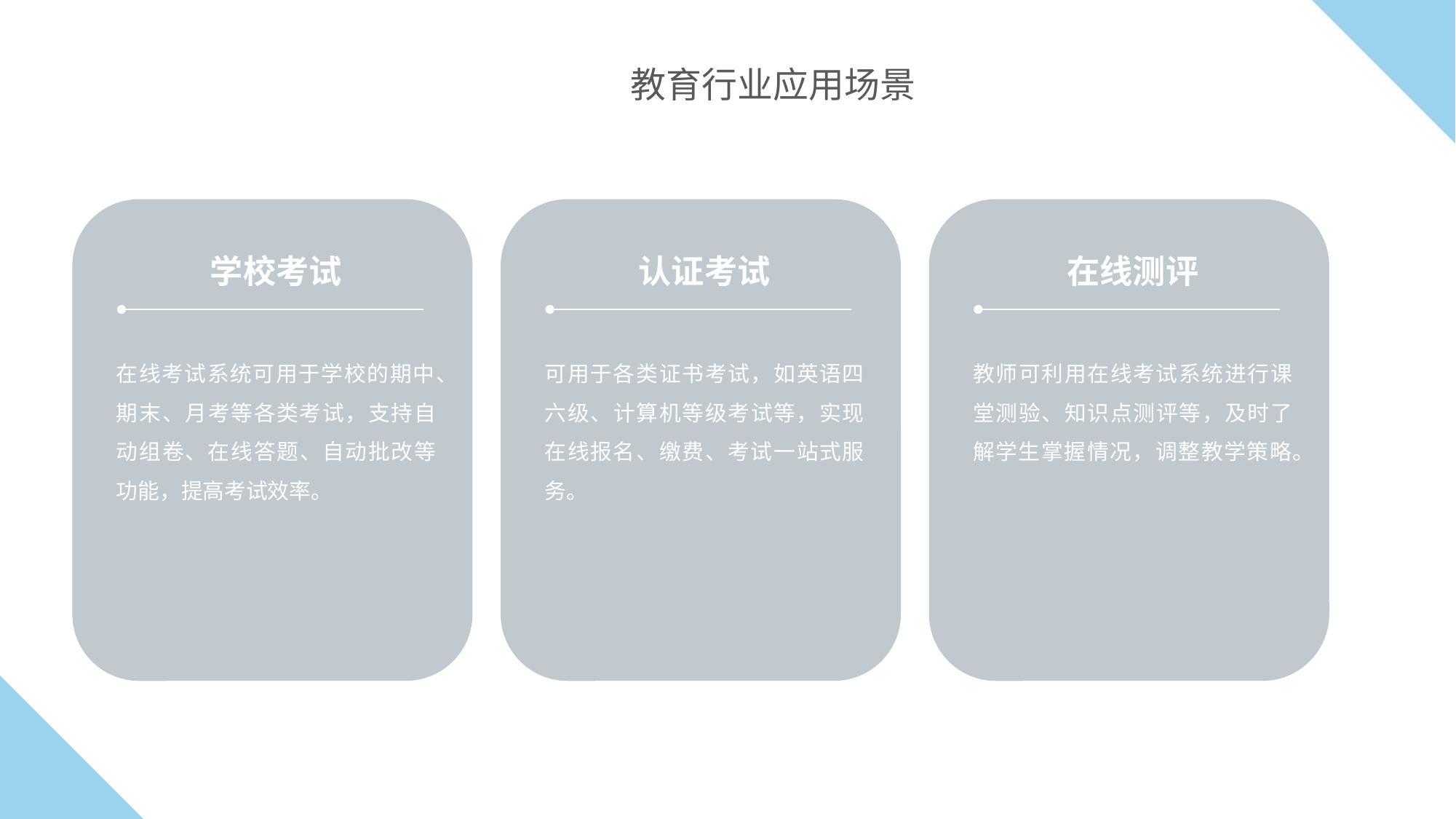

教育行业应用场景

学校考试
认证考试
在线测评
在线考试系统可用于学校的期中、期末、月考等各类考试，支持自动组卷、在线答题、自动批改等功能，提高考试效率。
可用于各类证书考试，如英语四六级、计算机等级考试等，实现在线报名、缴费、考试一站式服务。
教师可利用在线考试系统进行课堂测验、知识点测评等，及时了解学生掌握情况，调整教学策略。